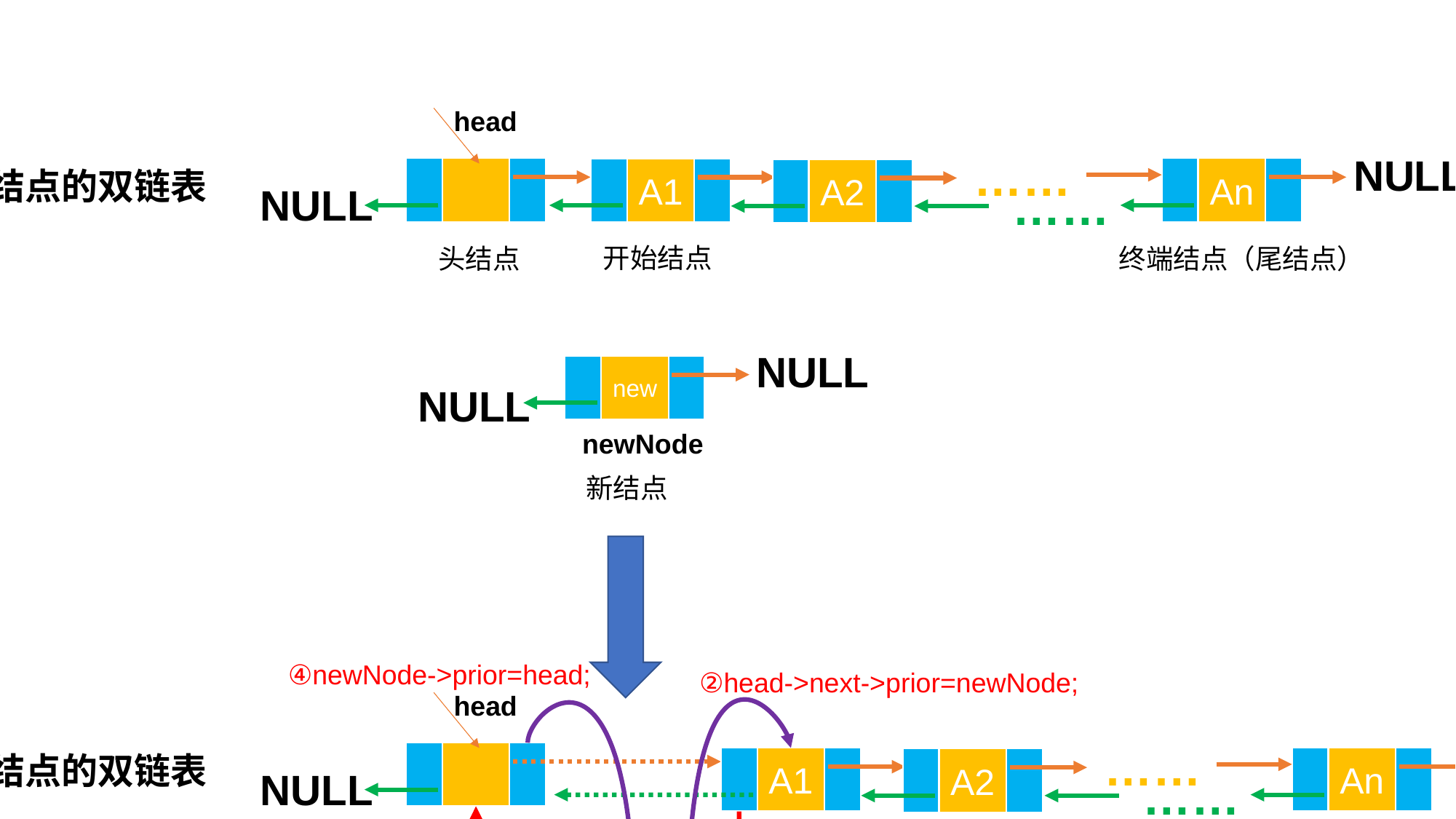

head
……
NULL
带头结点的双链表

An

A1

A2

……
NULL
开始结点
头结点
终端结点（尾结点）
NULL

new

NULL
newNode
新结点

④newNode->prior=head;
②head->next->prior=newNode;
head
……
NULL
带头结点的双链表

An

A1

A2

NULL
……
头结点
开始结点
终端结点（尾结点）
③head->next=newNode;
NULL

new

NULL
①newNode->next=head->next;
newNode
新结点